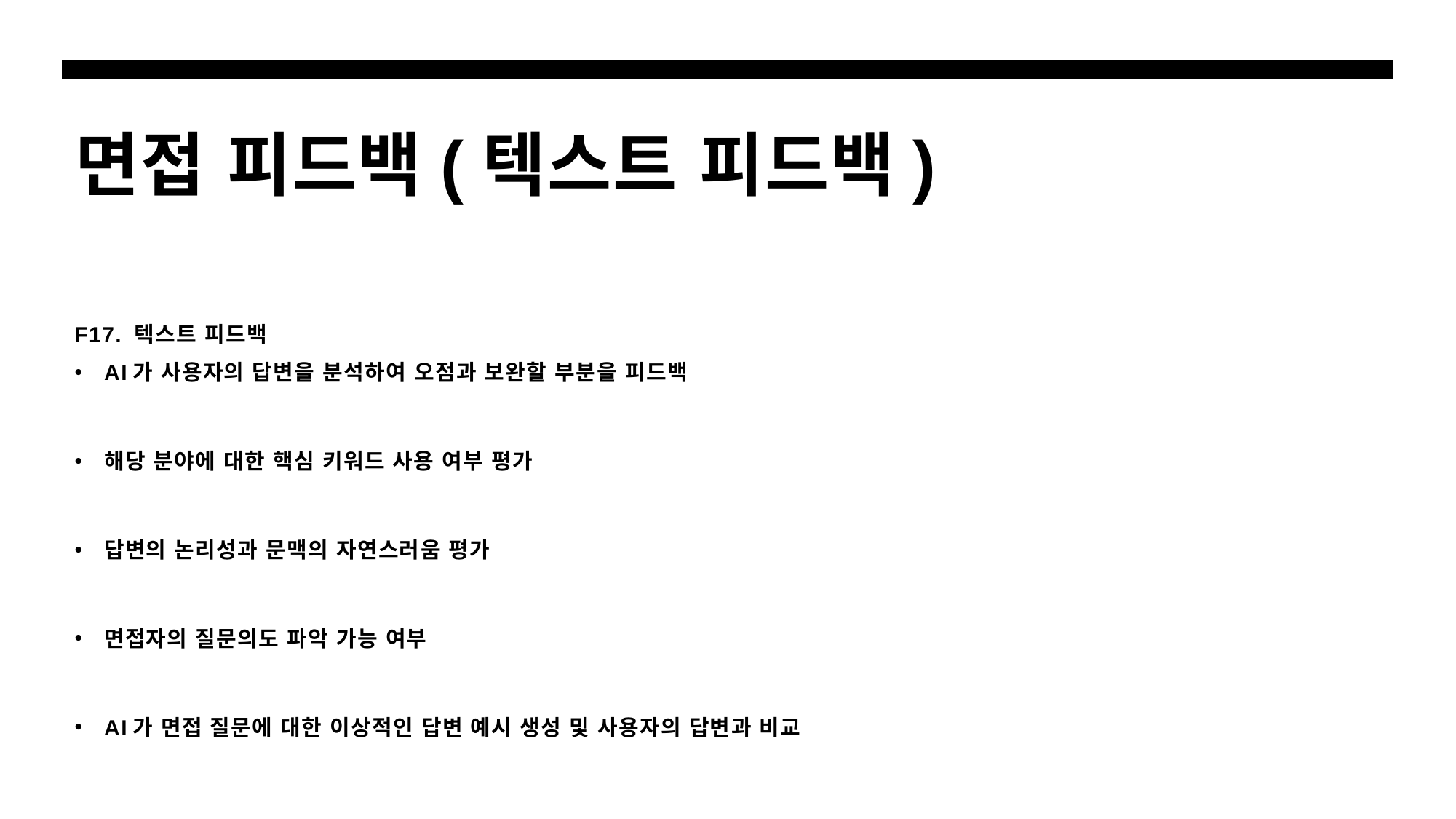

# 면접 피드백(텍스트 피드백)
F17. 텍스트 피드백
AI가 사용자의 답변을 분석하여 오점과 보완할 부분을 피드백

해당 분야에 대한 핵심 키워드 사용 여부 평가

답변의 논리성과 문맥의 자연스러움 평가

면접자의 질문의도 파악 가능 여부

AI가 면접 질문에 대한 이상적인 답변 예시 생성 및 사용자의 답변과 비교